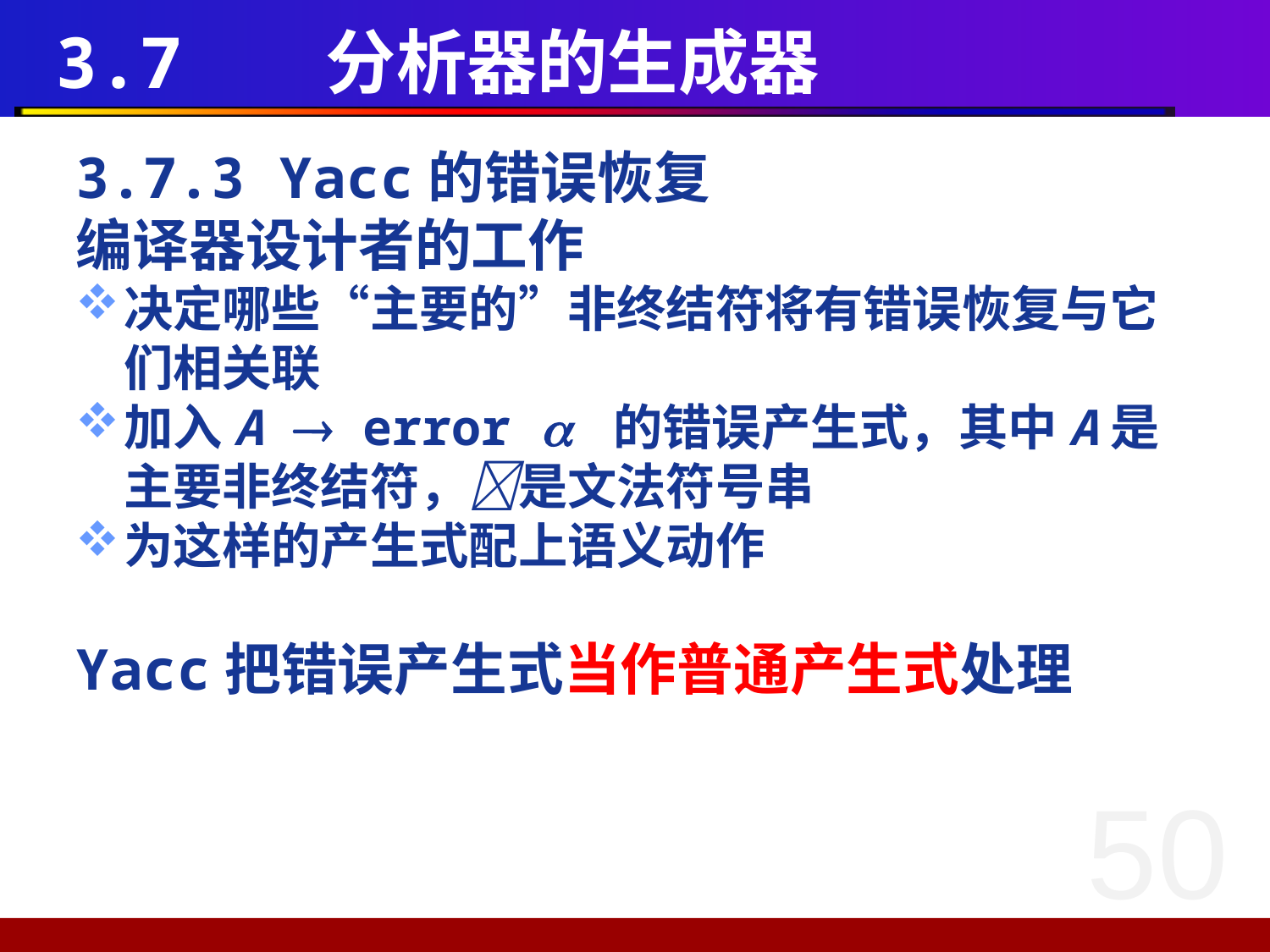

# 3.7   分析器的生成器
3.7.3 Yacc的错误恢复
编译器设计者的工作
决定哪些“主要的”非终结符将有错误恢复与它们相关联
加入A → error α 的错误产生式，其中A是主要非终结符，α是文法符号串
为这样的产生式配上语义动作

Yacc把错误产生式当作普通产生式处理
50